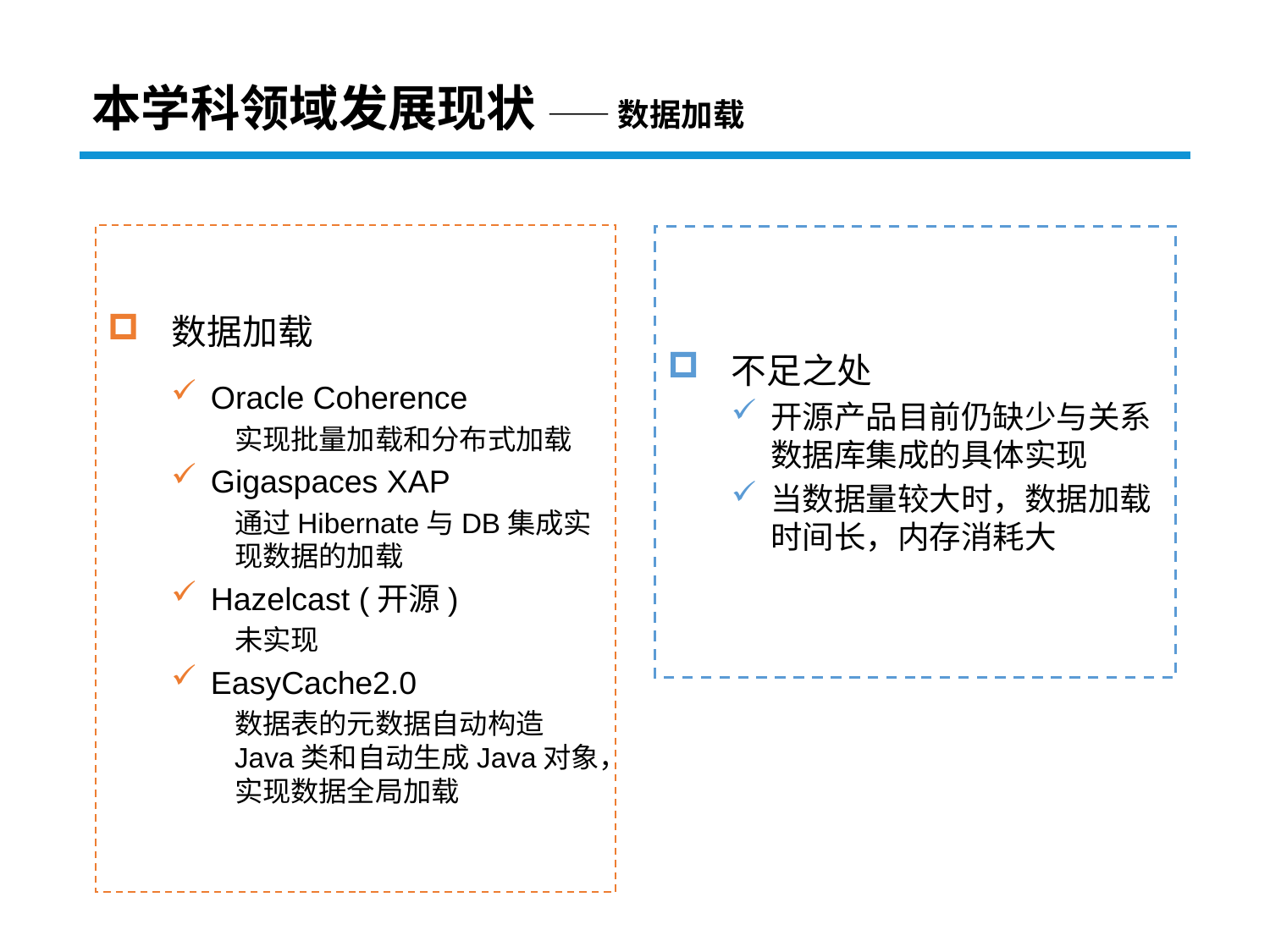

# 本学科领域发展现状 —— 数据加载
 数据加载
Oracle Coherence
实现批量加载和分布式加载
Gigaspaces XAP
通过Hibernate与DB集成实现数据的加载
Hazelcast (开源)
未实现
EasyCache2.0
数据表的元数据自动构造Java类和自动生成Java对象，实现数据全局加载

不足之处
开源产品目前仍缺少与关系数据库集成的具体实现
当数据量较大时，数据加载时间长，内存消耗大